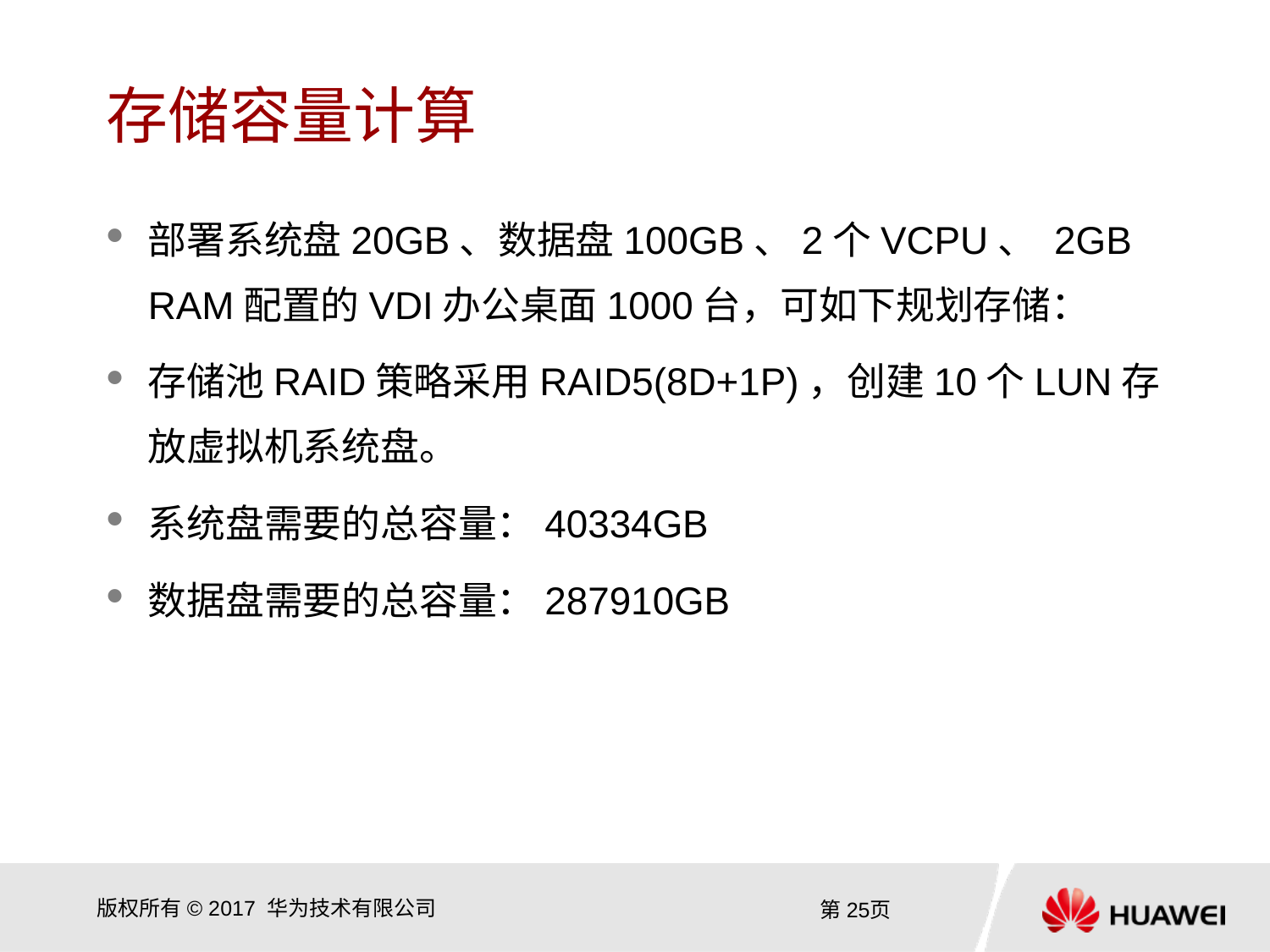

# 存储容量计算
部署系统盘20GB、数据盘100GB、2个VCPU、 2GB RAM配置的VDI办公桌面1000台，可如下规划存储：
存储池RAID策略采用RAID5(8D+1P)，创建10个LUN存放虚拟机系统盘。
系统盘需要的总容量：40334GB
数据盘需要的总容量：287910GB